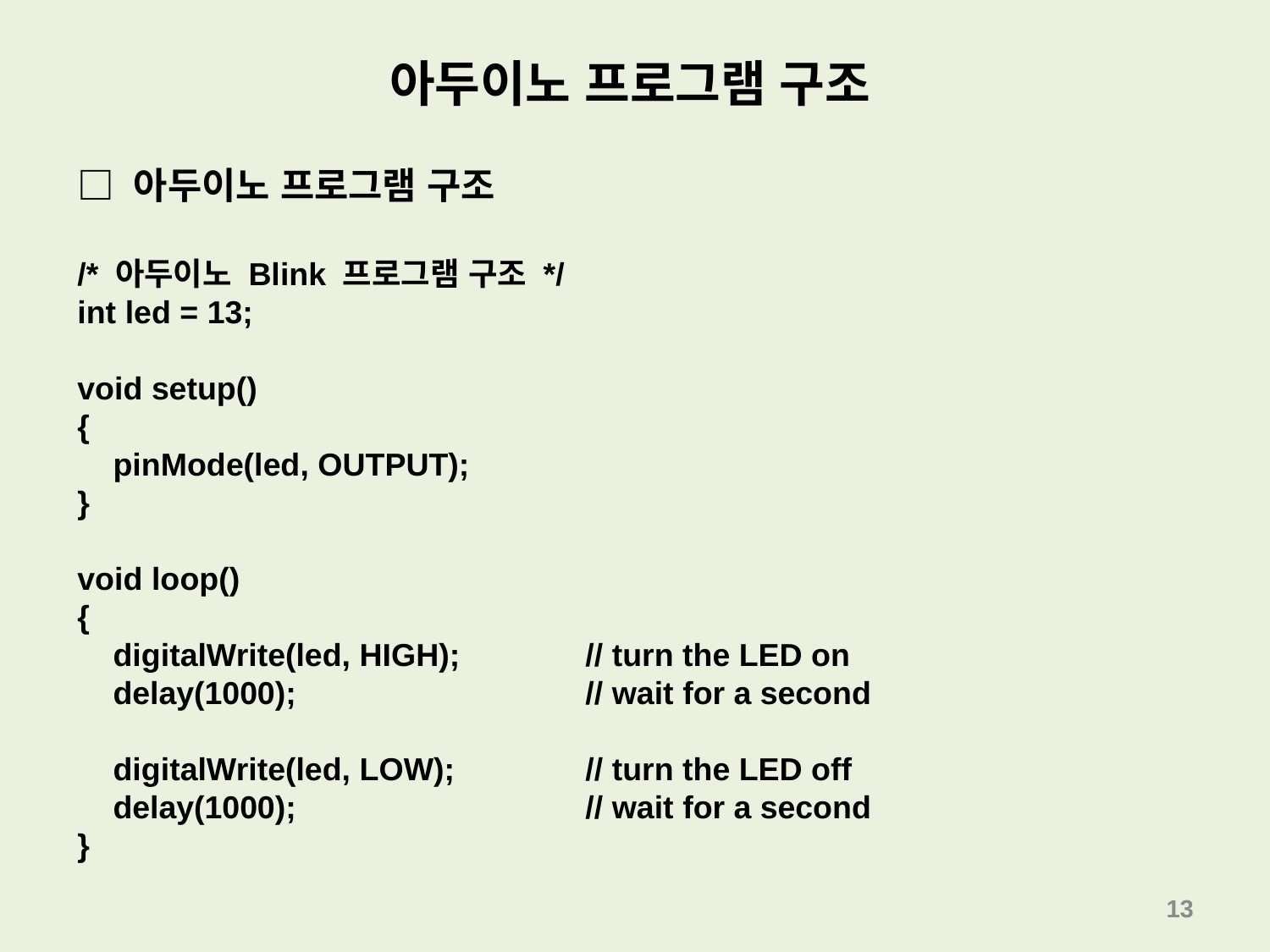

아두이노 프로그램 구조
□ 아두이노 프로그램 구조
/* 아두이노 Blink 프로그램 구조 */
int led = 13;

void setup()
{
    pinMode(led, OUTPUT);
}

void loop()
{
    digitalWrite(led, HIGH); 	// turn the LED on
    delay(1000); 			// wait for a second

    digitalWrite(led, LOW); 	// turn the LED off
    delay(1000); 			// wait for a second
}
13